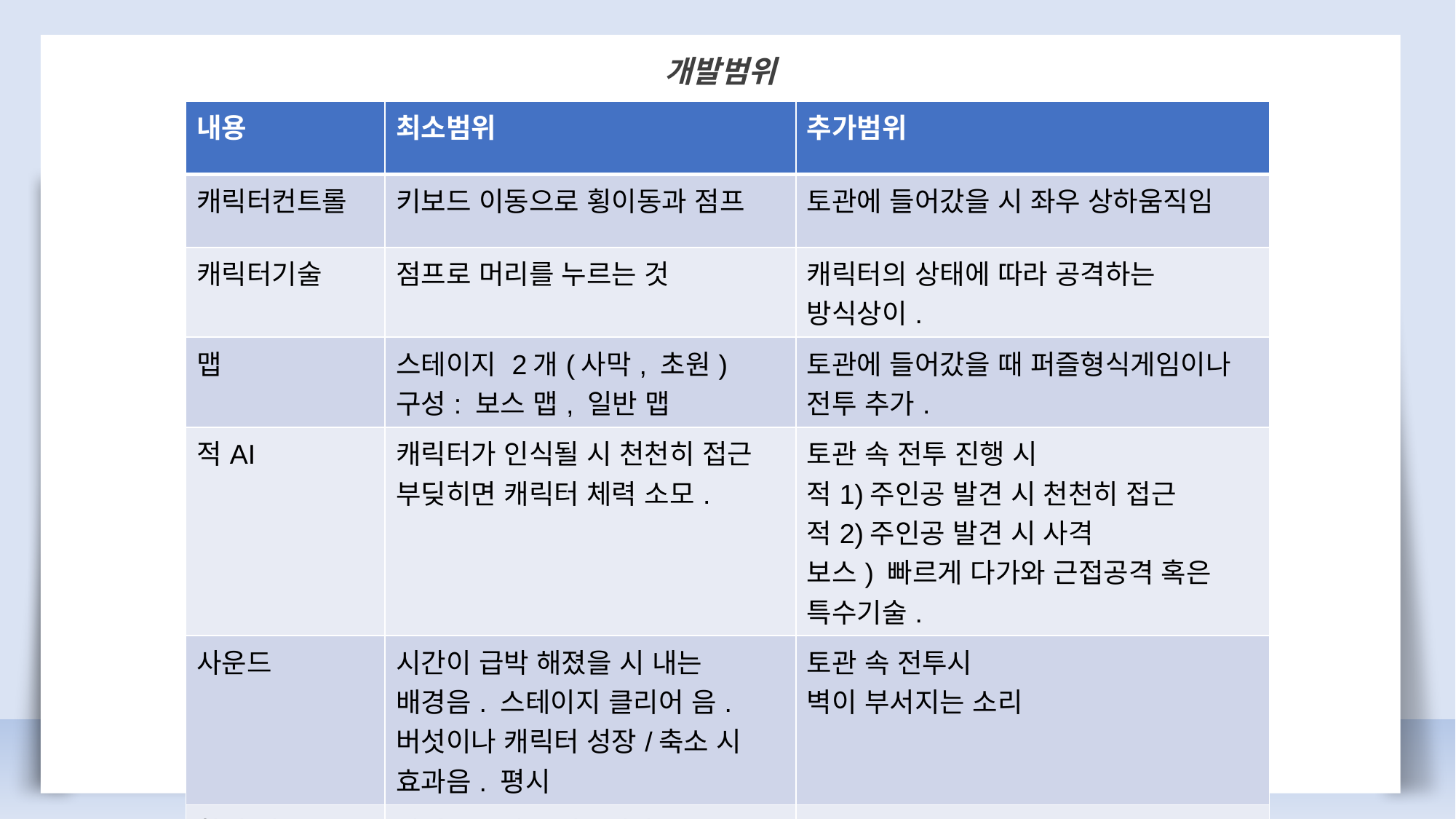

개발범위

| 내용 | 최소범위 | 추가범위 |
| --- | --- | --- |
| 캐릭터컨트롤 | 키보드 이동으로 횡이동과 점프 | 토관에 들어갔을 시 좌우 상하움직임 |
| 캐릭터기술 | 점프로 머리를 누르는 것 | 캐릭터의 상태에 따라 공격하는 방식상이. |
| 맵 | 스테이지 2개(사막, 초원) 구성: 보스 맵, 일반 맵 | 토관에 들어갔을 때 퍼즐형식게임이나 전투 추가. |
| 적AI | 캐릭터가 인식될 시 천천히 접근 부딪히면 캐릭터 체력 소모. | 토관 속 전투 진행 시 적1)주인공 발견 시 천천히 접근 적2)주인공 발견 시 사격 보스) 빠르게 다가와 근접공격 혹은 특수기술. |
| 사운드 | 시간이 급박 해졌을 시 내는 배경음. 스테이지 클리어 음. 버섯이나 캐릭터 성장/축소 시 효과음. 평시 | 토관 속 전투시 벽이 부서지는 소리 |
| 함정 및 오브젝트 | 가시, 톱날, 캐릭터가 부수는 블록 |  |